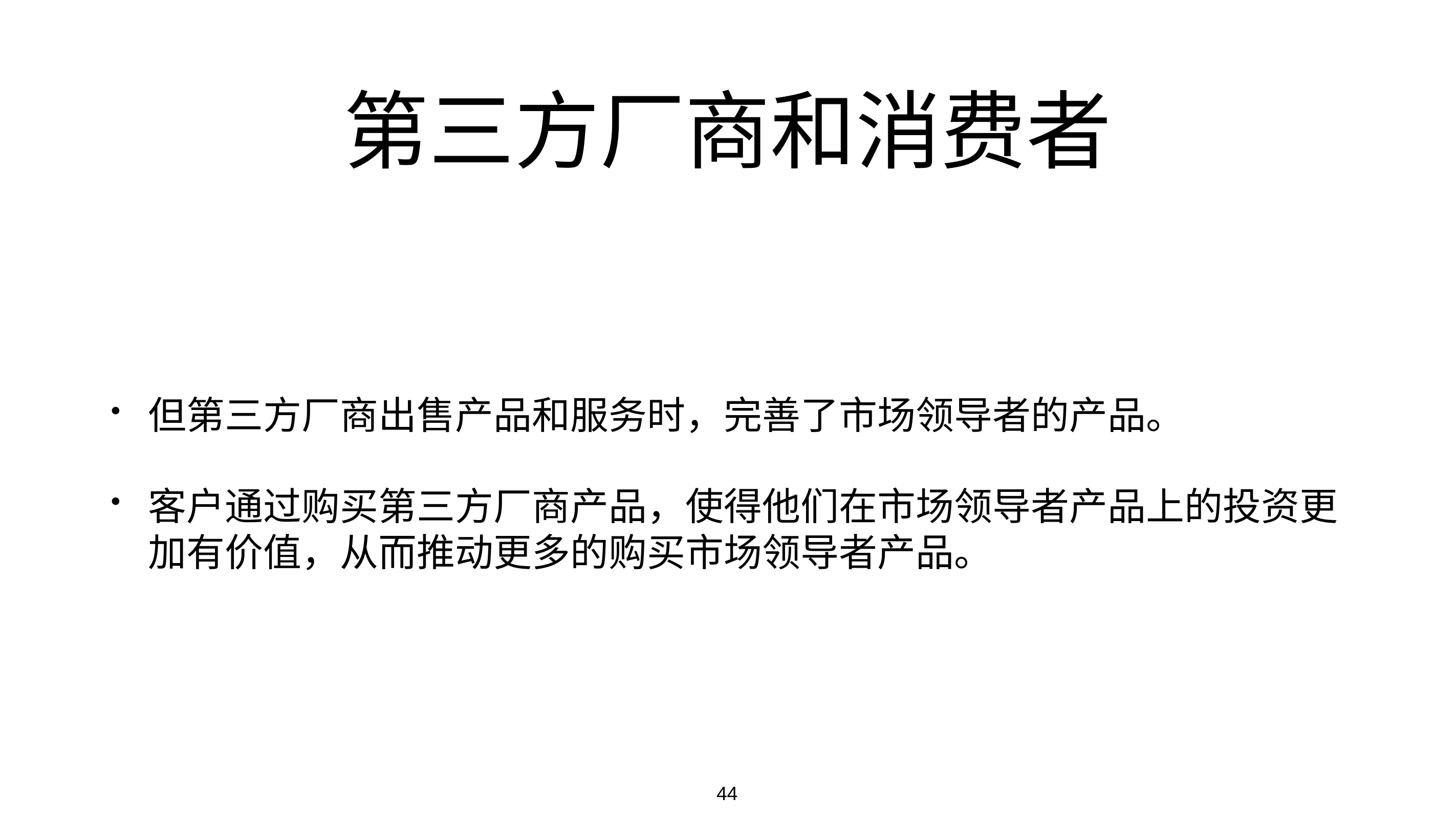

# 第三方厂商和消费者
但第三方厂商出售产品和服务时，完善了市场领导者的产品。
客户通过购买第三方厂商产品，使得他们在市场领导者产品上的投资更加有价值，从而推动更多的购买市场领导者产品。
44